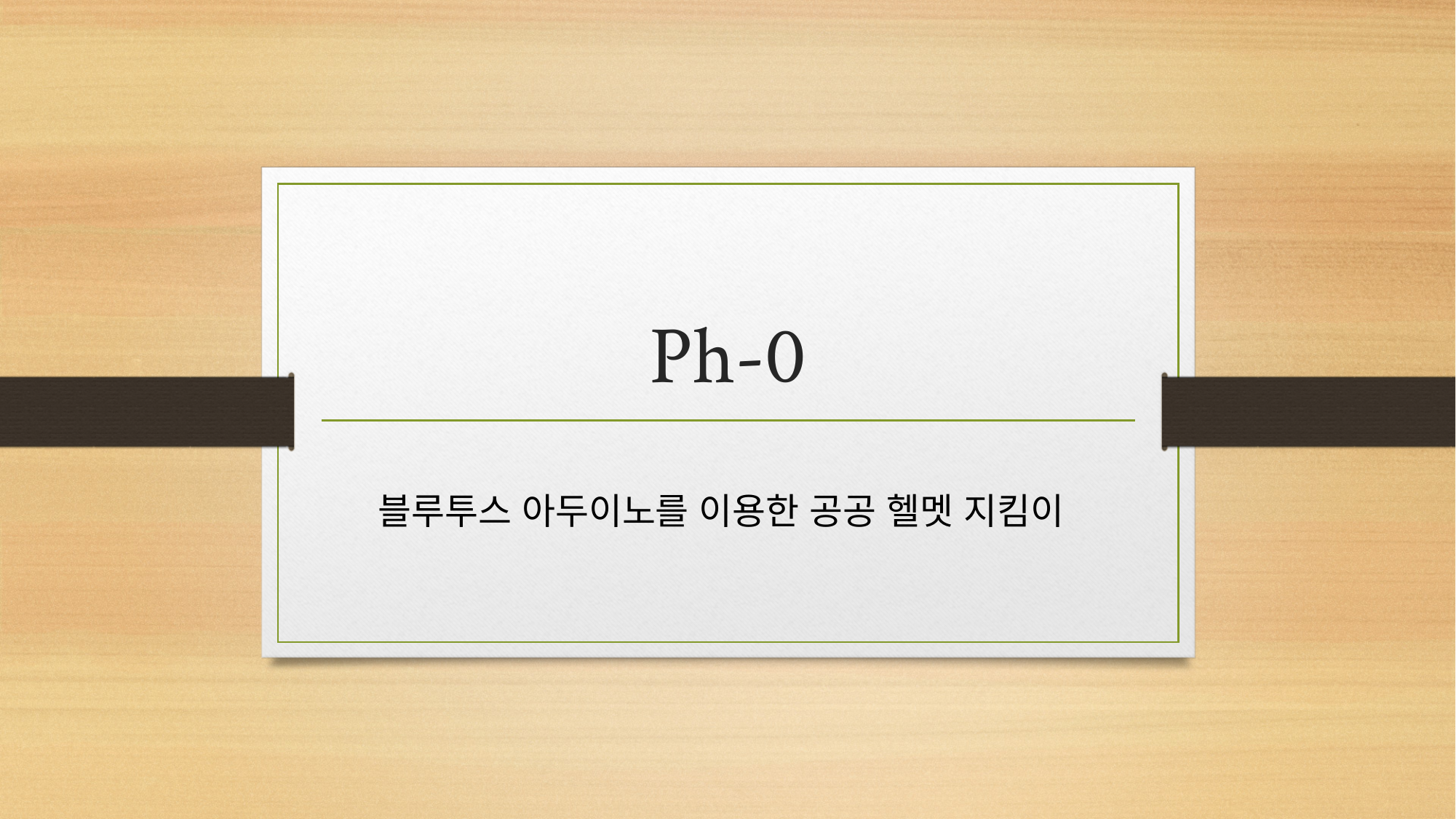

# Ph-0
블루투스 아두이노를 이용한 공공 헬멧 지킴이